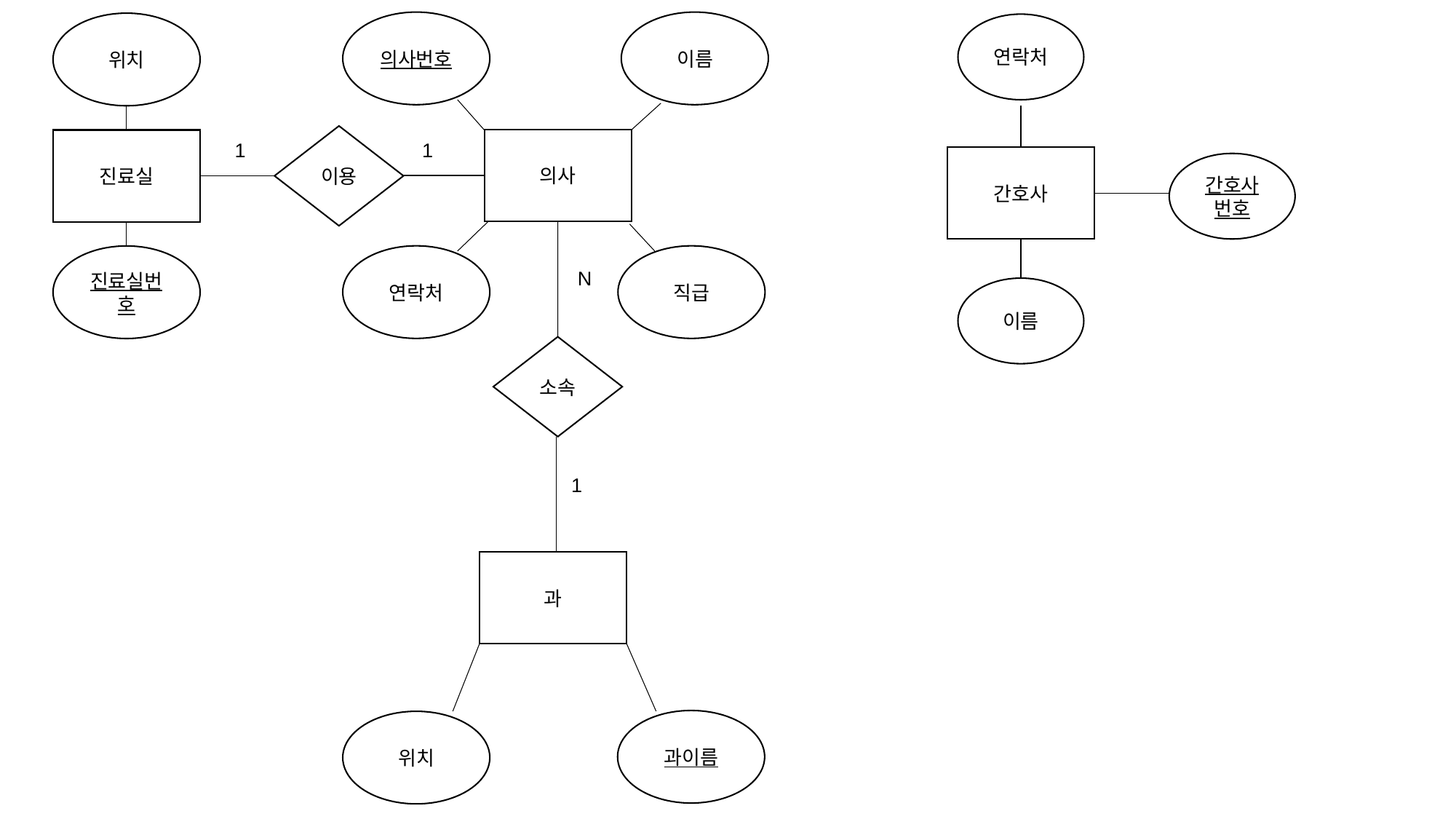

의사번호
이름
위치
연락처
이용
의사
진료실
1
1
간호사
간호사번호
연락처
직급
진료실번호
N
이름
소속
1
과
과이름
위치